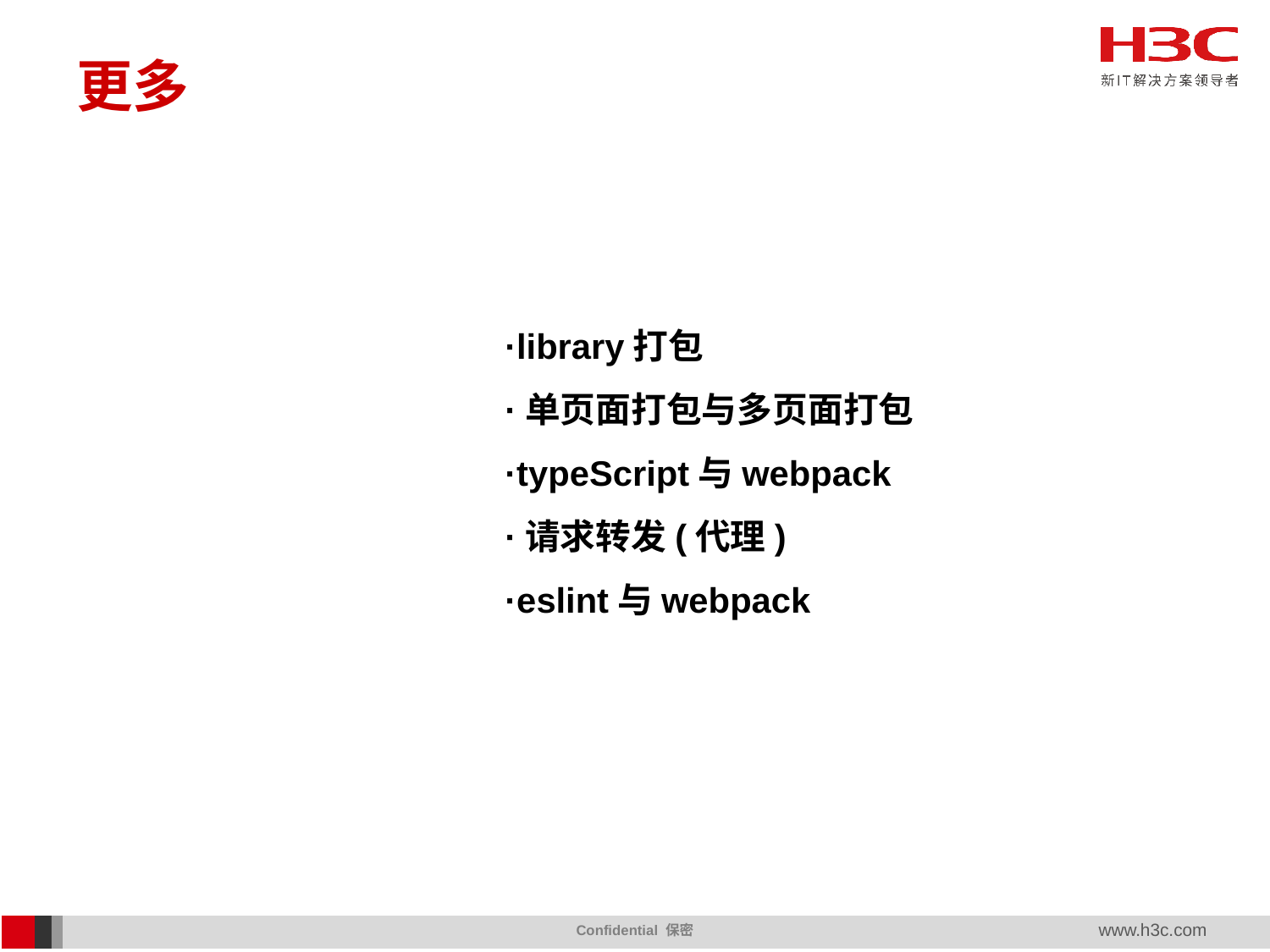

# 更多

				·library打包
				·单页面打包与多页面打包
				·typeScript与webpack
				·请求转发(代理)
				·eslint与webpack